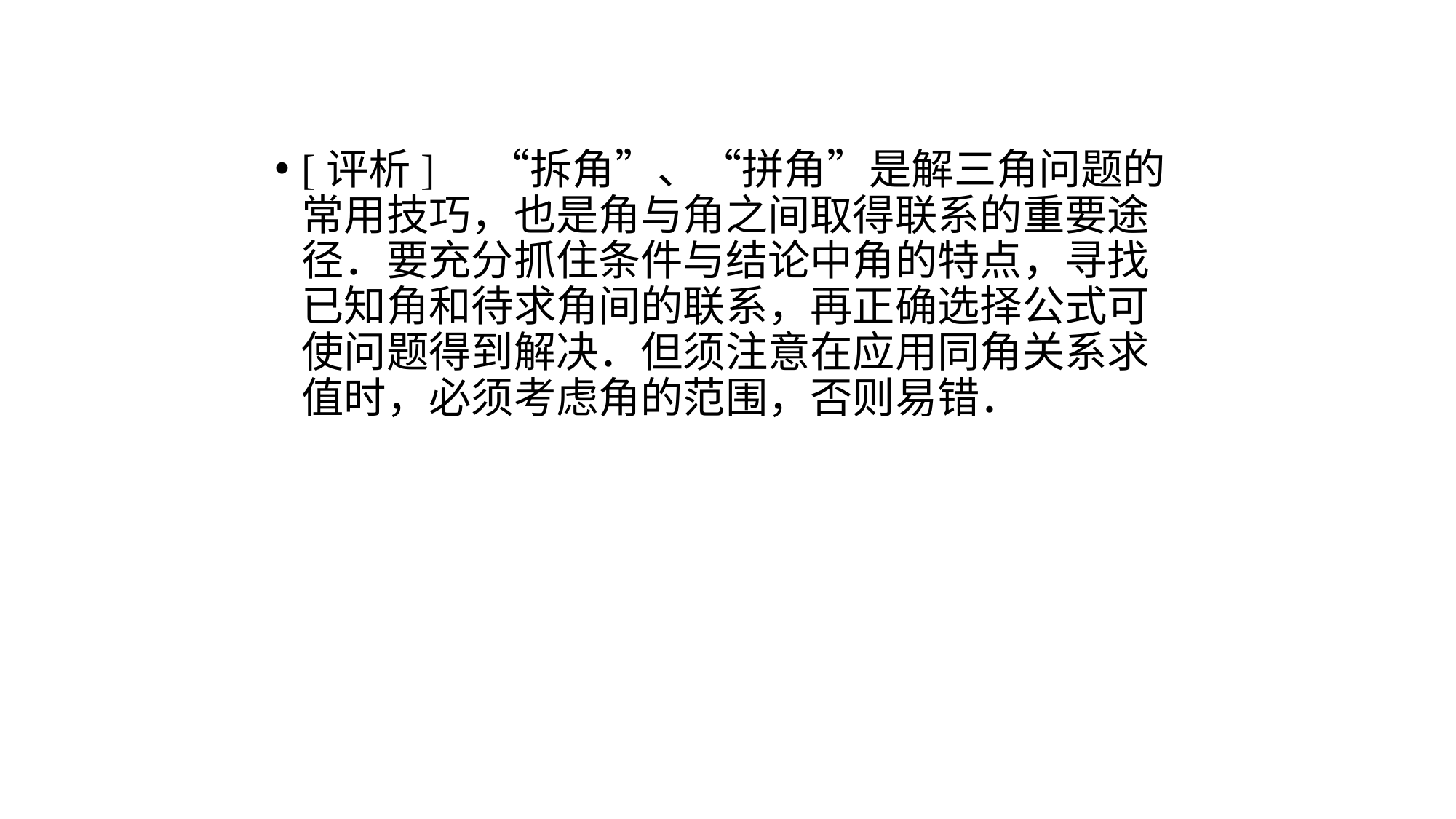

[评析]　“拆角”、“拼角”是解三角问题的常用技巧，也是角与角之间取得联系的重要途径．要充分抓住条件与结论中角的特点，寻找已知角和待求角间的联系，再正确选择公式可使问题得到解决．但须注意在应用同角关系求值时，必须考虑角的范围，否则易错．